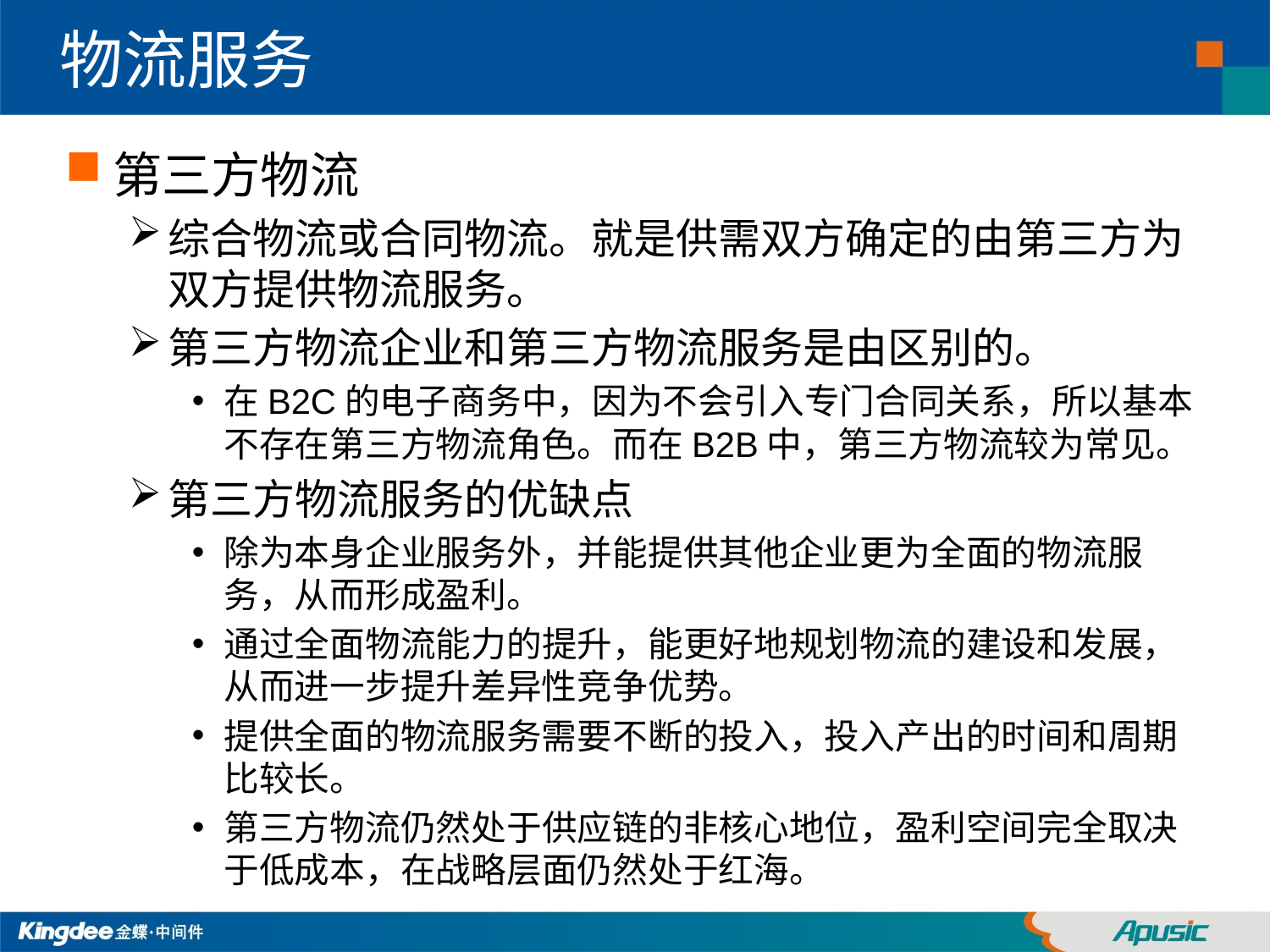

# 物流服务
第三方物流
综合物流或合同物流。就是供需双方确定的由第三方为双方提供物流服务。
第三方物流企业和第三方物流服务是由区别的。
在B2C的电子商务中，因为不会引入专门合同关系，所以基本不存在第三方物流角色。而在B2B中，第三方物流较为常见。
第三方物流服务的优缺点
除为本身企业服务外，并能提供其他企业更为全面的物流服务，从而形成盈利。
通过全面物流能力的提升，能更好地规划物流的建设和发展，从而进一步提升差异性竞争优势。
提供全面的物流服务需要不断的投入，投入产出的时间和周期比较长。
第三方物流仍然处于供应链的非核心地位，盈利空间完全取决于低成本，在战略层面仍然处于红海。